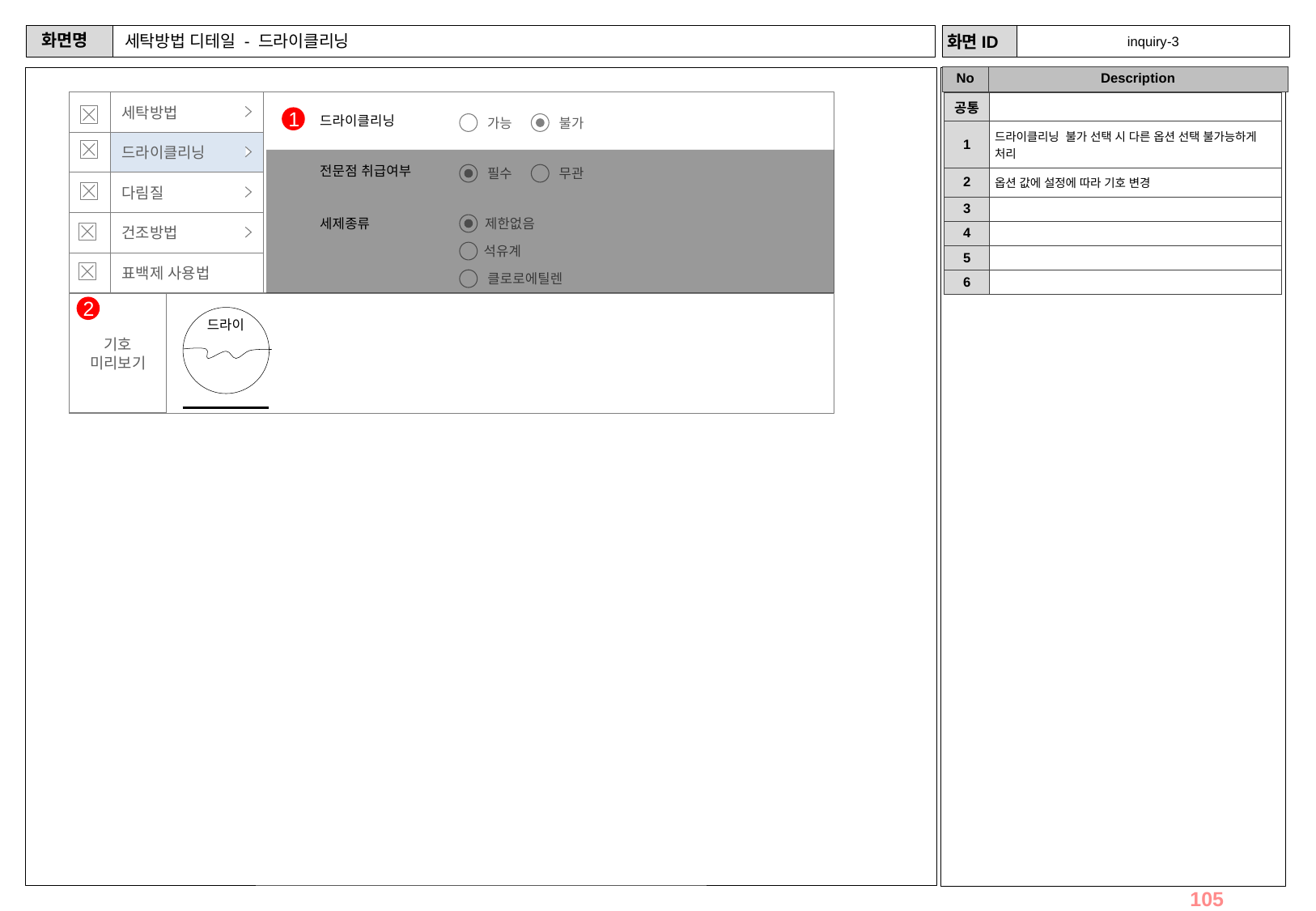

# 세탁방법 디테일 - 드라이클리닝
inquiry-3

세탁방법

드라이클리닝

다림질

건조방법

표백제 사용법
| 공통 |  |
| --- | --- |
| 1 | 드라이클리닝 불가 선택 시 다른 옵션 선택 불가능하게 처리 |
| 2 | 옵션 값에 설정에 따라 기호 변경 |
| 3 |  |
| 4 |  |
| 5 |  |
| 6 |  |

드라이클리닝
1
가능

불가

전문점 취급여부
필수

무관

세제종류
제한없음

석유계

클로로에틸렌

기호
미리보기
2

드라이

105